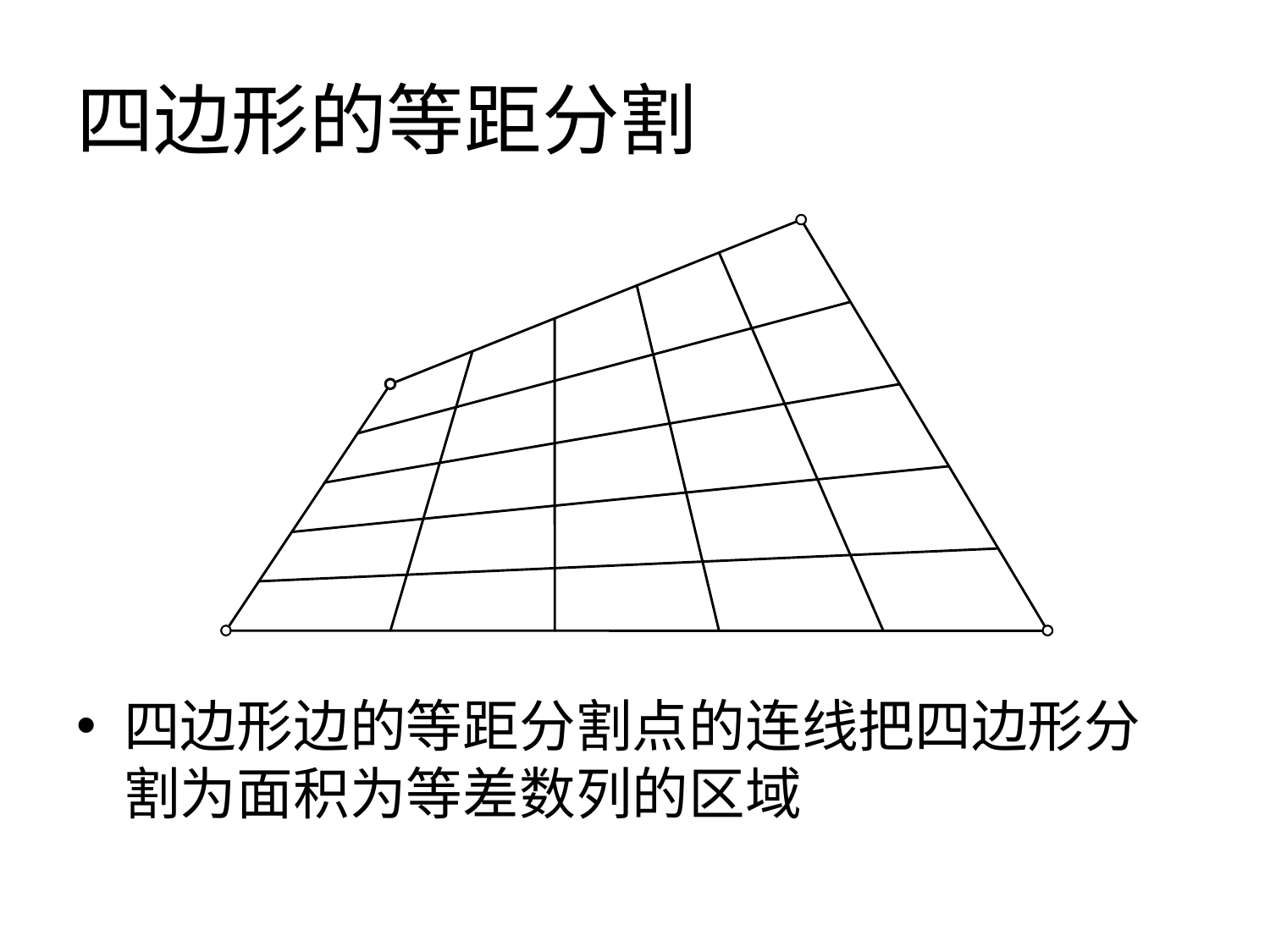

# 四边形的等距分割

四边形边的等距分割点的连线把四边形分割为面积为等差数列的区域